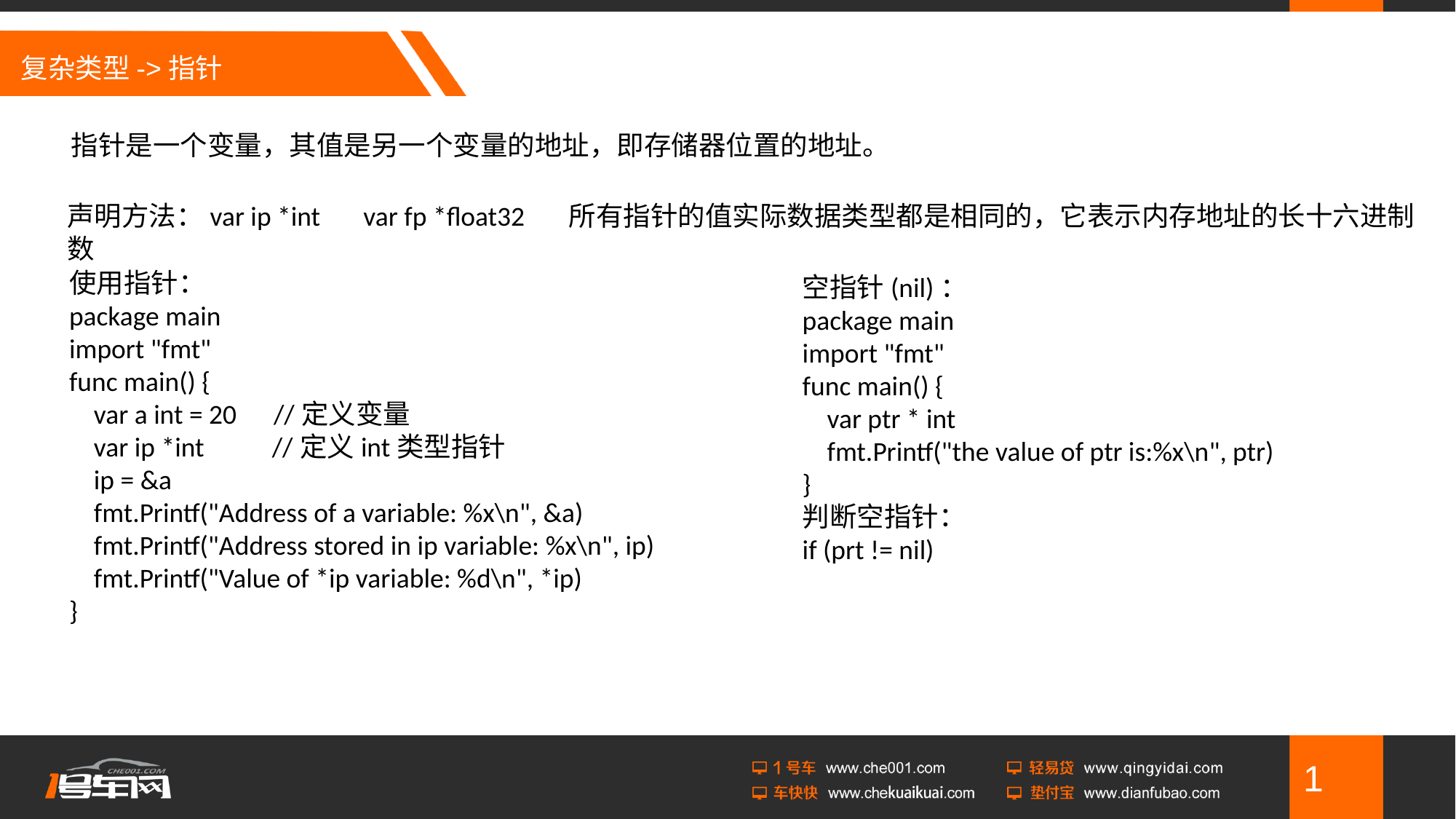

# 复杂类型->指针
指针是一个变量，其值是另一个变量的地址，即存储器位置的地址。
声明方法：var ip *int       var fp *float32      所有指针的值实际数据类型都是相同的，它表示内存地址的长十六进制数
使用指针：
package main
import "fmt"
func main() {
    var a int = 20      //定义变量
    var ip *int           //定义int类型指针
    ip = &a
    fmt.Printf("Address of a variable: %x\n", &a)
    fmt.Printf("Address stored in ip variable: %x\n", ip)
    fmt.Printf("Value of *ip variable: %d\n", *ip)
}
空指针(nil)：
package main
import "fmt"
func main() {
    var ptr * int
    fmt.Printf("the value of ptr is:%x\n", ptr)
}
判断空指针：
if (prt != nil)
1